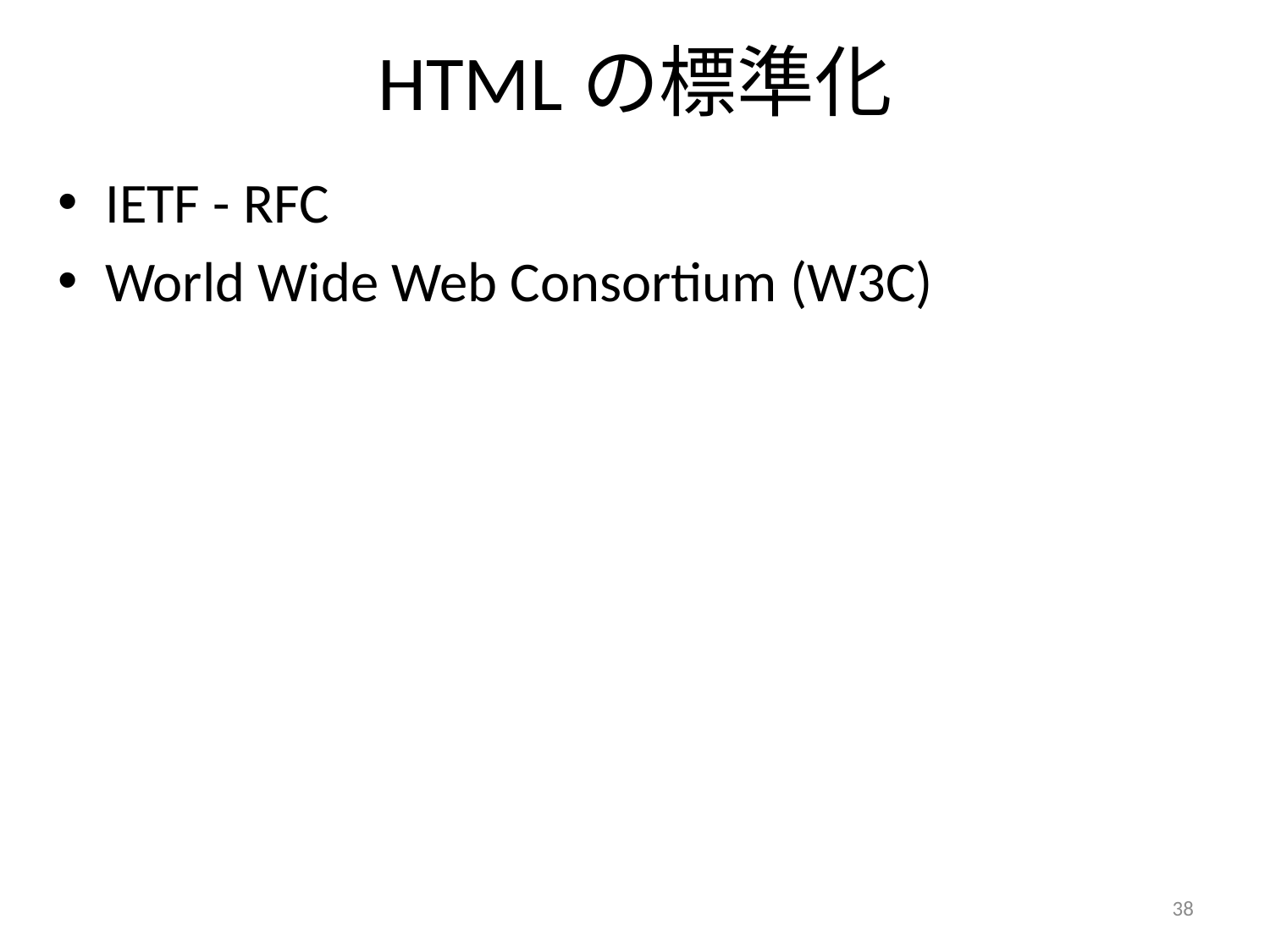

# HTMLの標準化
IETF - RFC
World Wide Web Consortium (W3C)

38